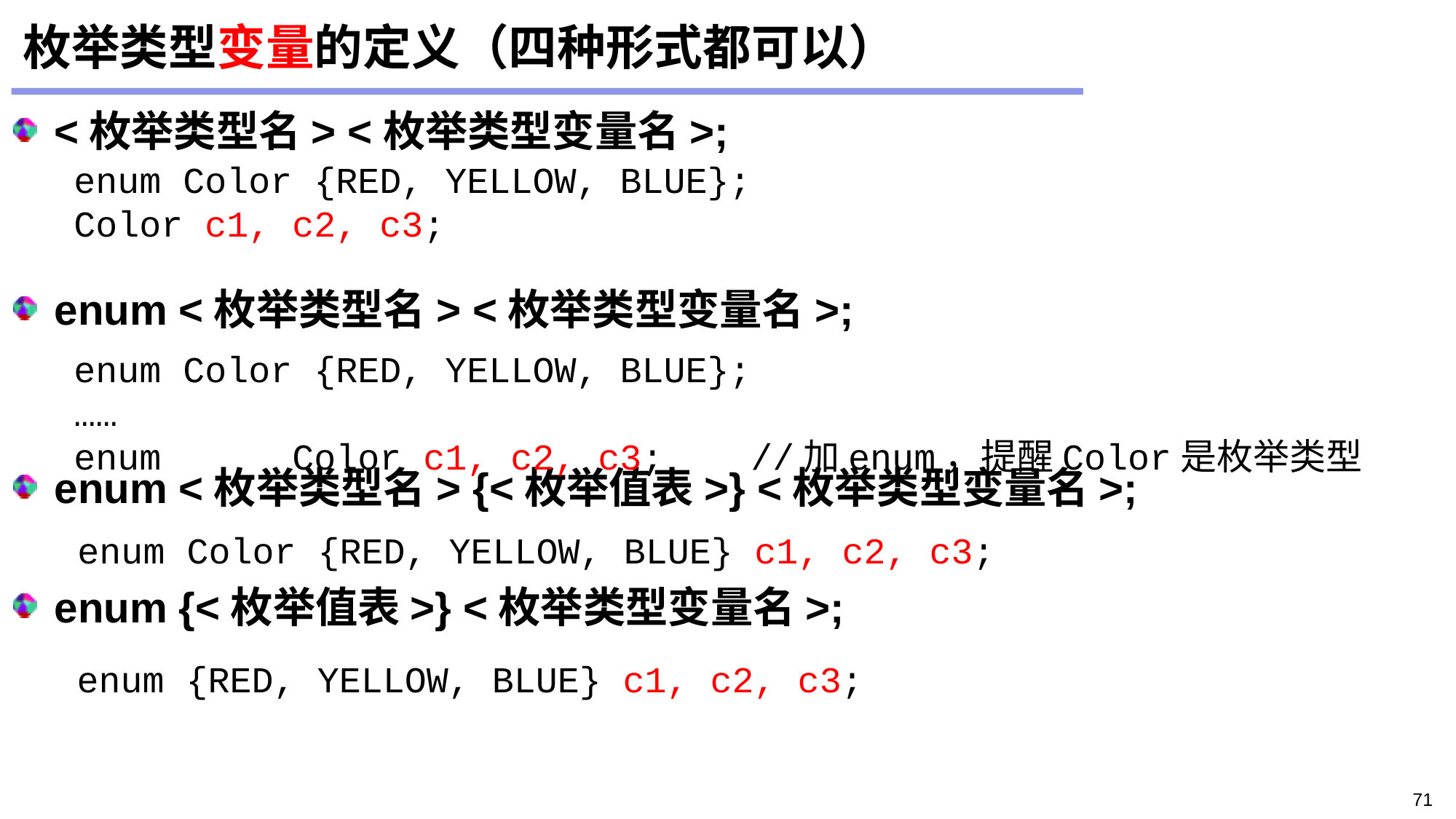

# 枚举类型变量的定义（四种形式都可以）
<枚举类型名> <枚举类型变量名>;

enum <枚举类型名> <枚举类型变量名>;

enum <枚举类型名> {<枚举值表>} <枚举类型变量名>;

enum {<枚举值表>} <枚举类型变量名>;
enum Color {RED, YELLOW, BLUE};
Color c1, c2, c3;
enum Color {RED, YELLOW, BLUE};
……
enum 	Color c1, c2, c3;    //加enum，提醒Color是枚举类型
enum Color {RED, YELLOW, BLUE} c1, c2, c3;
enum {RED, YELLOW, BLUE} c1, c2, c3;
71